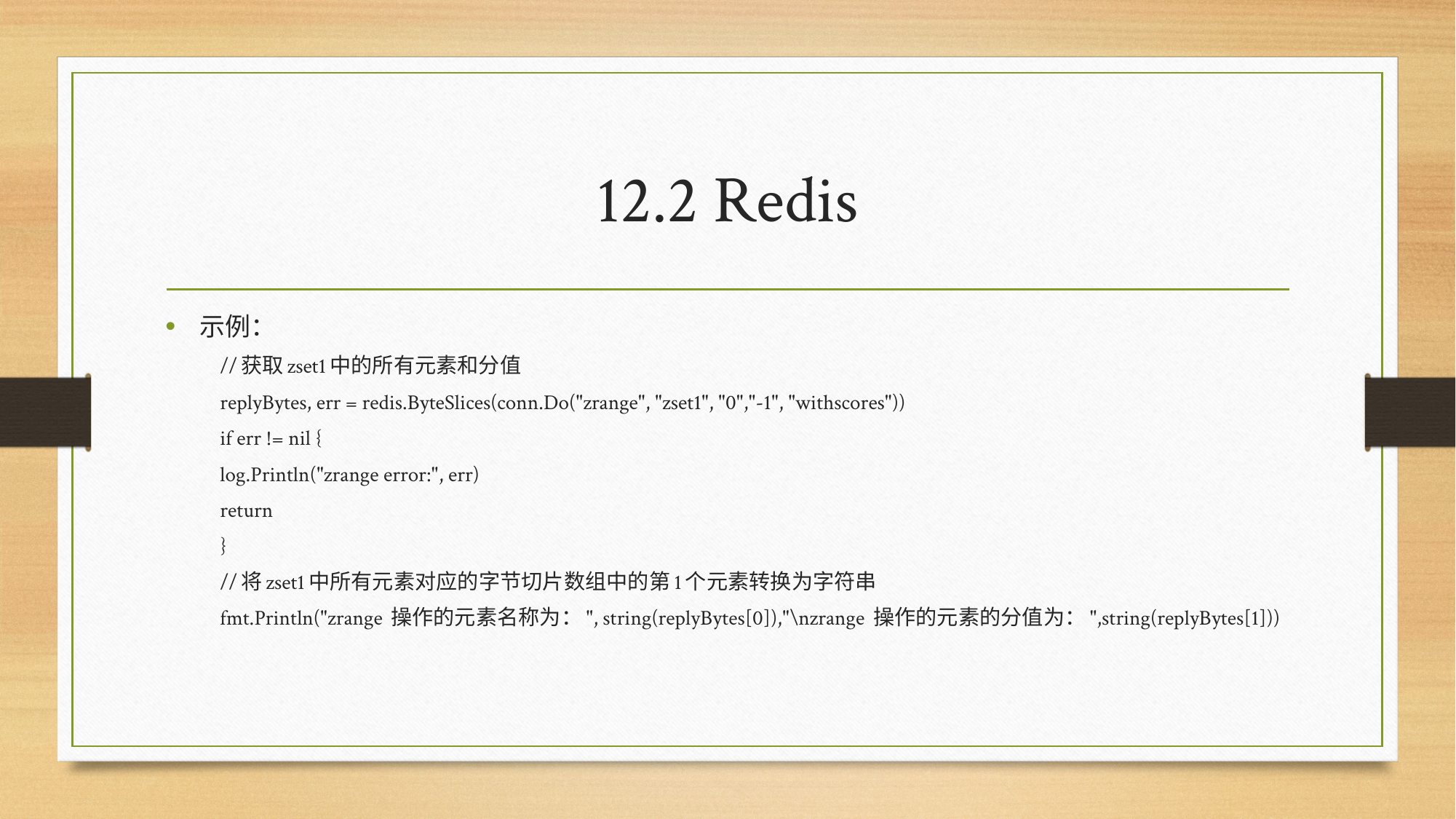

# 12.2 Redis
示例：
	//获取zset1中的所有元素和分值
	replyBytes, err = redis.ByteSlices(conn.Do("zrange", "zset1", "0","-1", "withscores"))
	if err != nil {
		log.Println("zrange error:", err)
		return
	}
	//将zset1中所有元素对应的字节切片数组中的第1个元素转换为字符串
	fmt.Println("zrange 操作的元素名称为：", string(replyBytes[0]),"\nzrange 操作的元素的分值为：",string(replyBytes[1]))